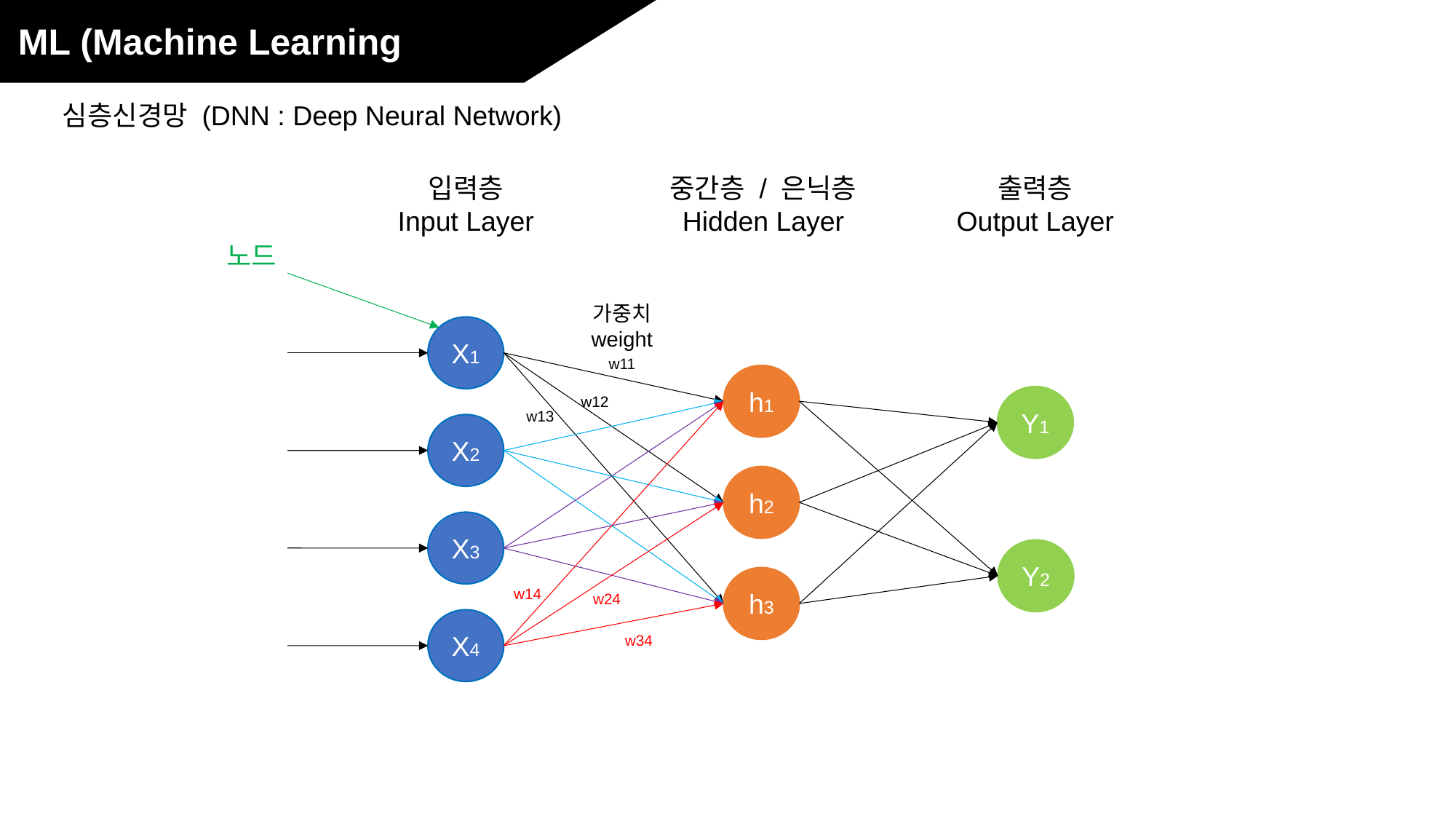

ML (Machine Learning
심층신경망 (DNN : Deep Neural Network)
입력층
Input Layer
중간층 / 은닉층
Hidden Layer
출력층
Output Layer
노드
가중치
weight
X1
w11
h1
w12
Y1
w13
X2
h2
X3
Y2
h3
w14
w24
X4
w34